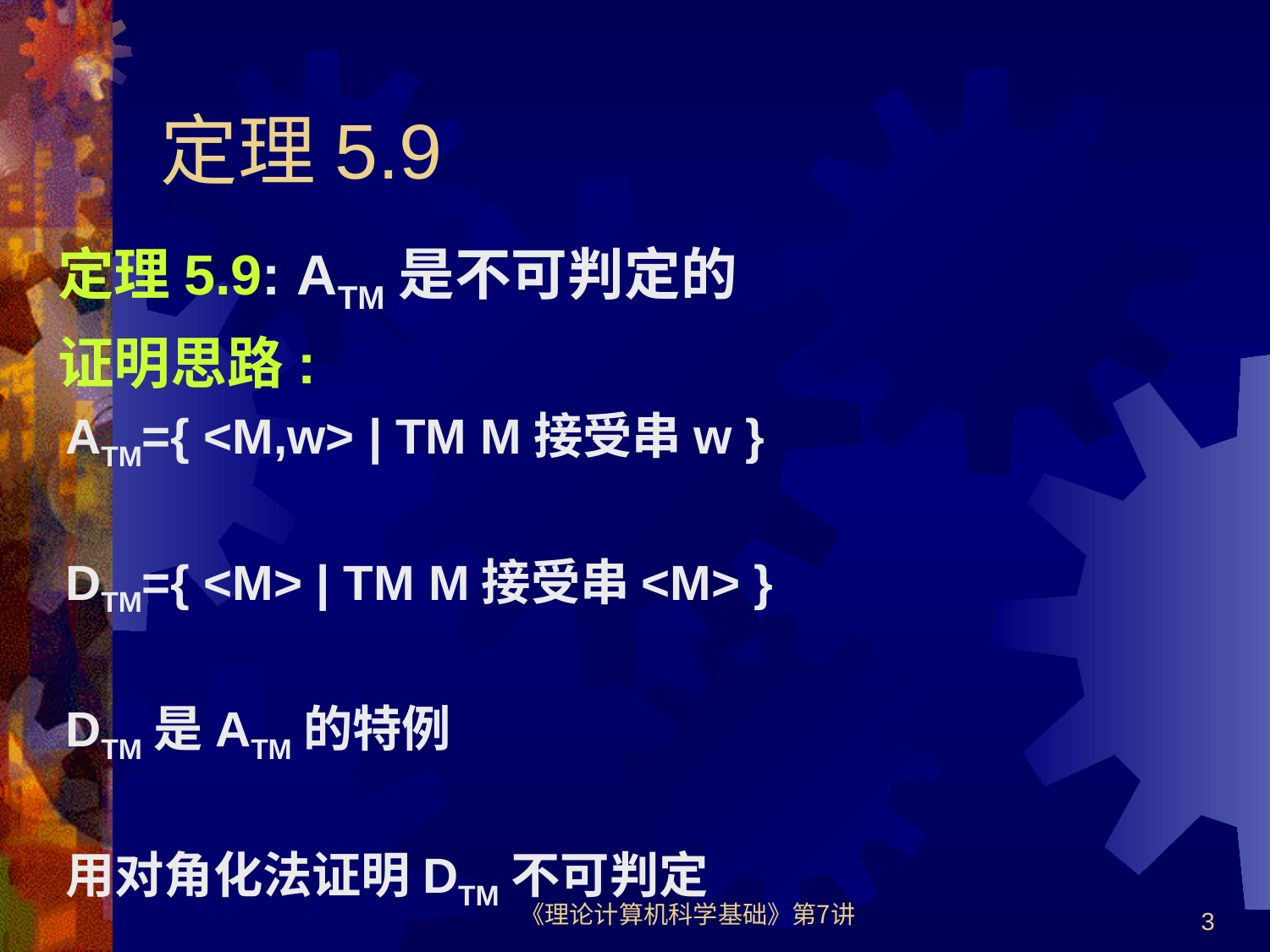

# 定理5.9
定理5.9: ATM是不可判定的
证明思路:
ATM={ <M,w> | TM M接受串w }

DTM={ <M> | TM M接受串<M> }

DTM是ATM的特例

用对角化法证明DTM不可判定
《理论计算机科学基础》第7讲
3